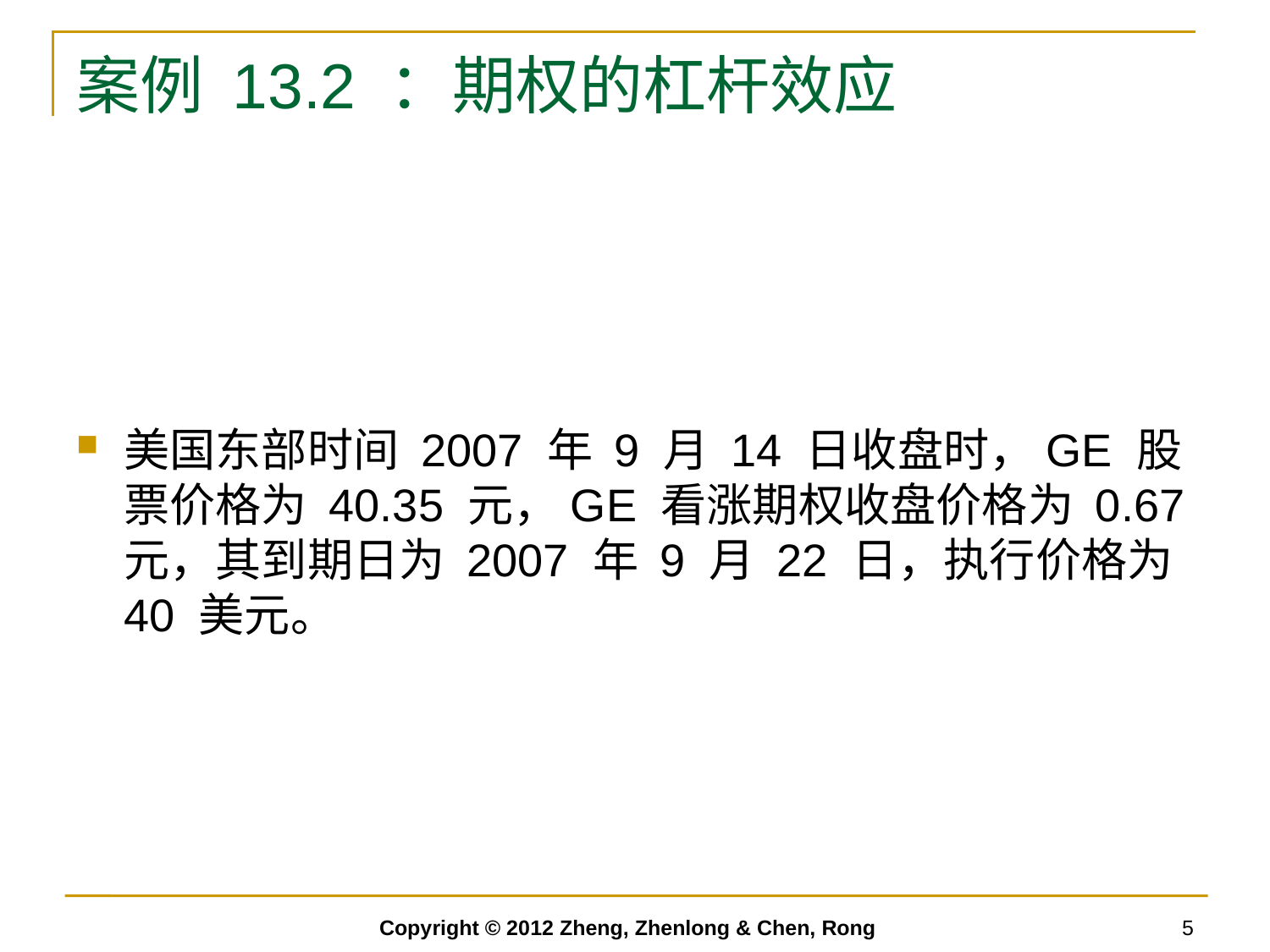

# 案例 13.2 ：期权的杠杆效应

美国东部时间 2007 年 9 月 14 日收盘时，GE 股票价格为 40.35 元，GE 看涨期权收盘价格为 0.67 元，其到期日为 2007 年 9 月 22 日，执行价格为 40 美元。
Copyright © 2012 Zheng, Zhenlong & Chen, Rong
5